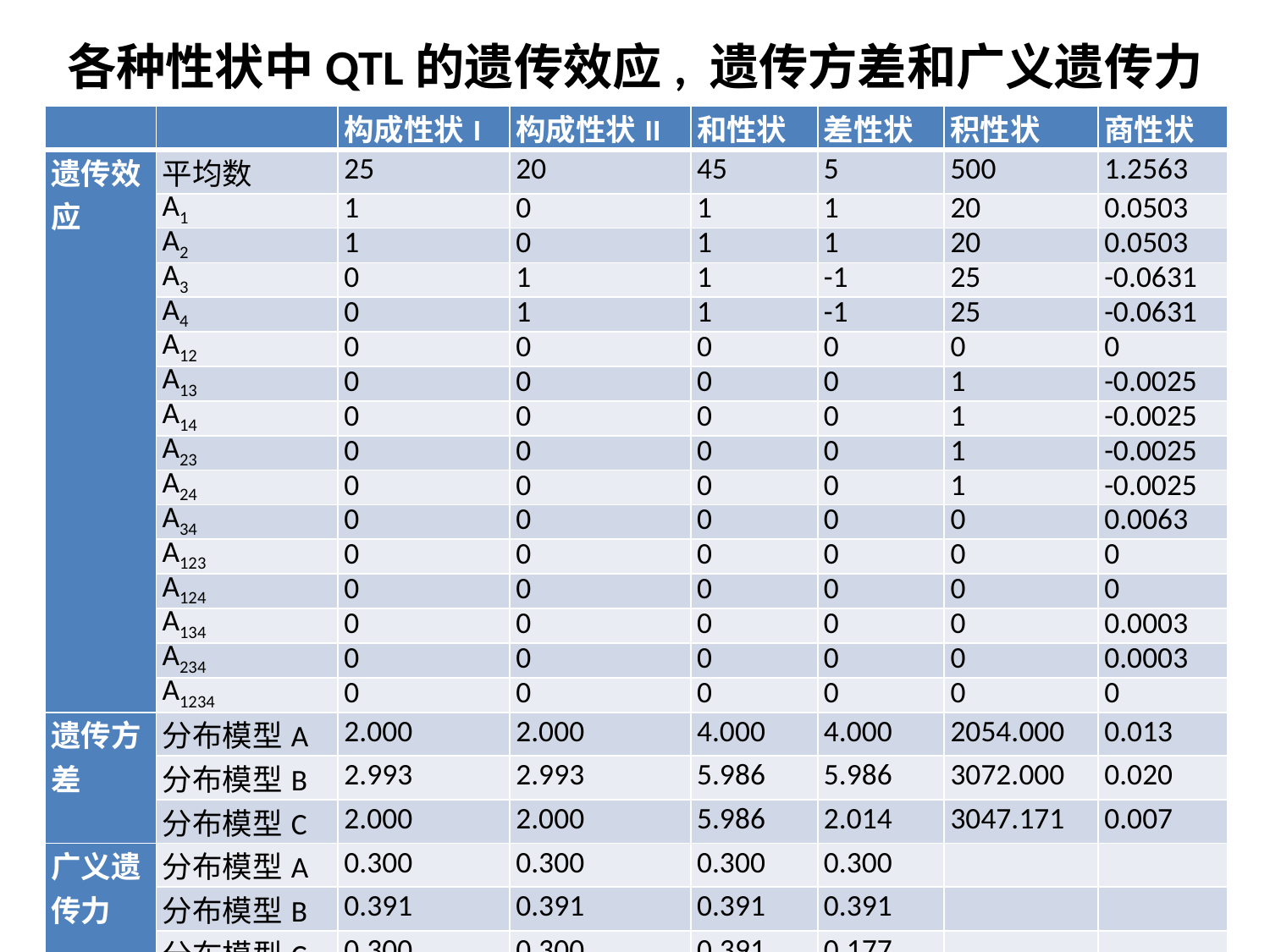

# 各种性状中QTL的遗传效应, 遗传方差和广义遗传力
|  |  | 构成性状I | 构成性状II | 和性状 | 差性状 | 积性状 | 商性状 |
| --- | --- | --- | --- | --- | --- | --- | --- |
| 遗传效应 | 平均数 | 25 | 20 | 45 | 5 | 500 | 1.2563 |
|  | A1 | 1 | 0 | 1 | 1 | 20 | 0.0503 |
|  | A2 | 1 | 0 | 1 | 1 | 20 | 0.0503 |
|  | A3 | 0 | 1 | 1 | -1 | 25 | -0.0631 |
|  | A4 | 0 | 1 | 1 | -1 | 25 | -0.0631 |
|  | A12 | 0 | 0 | 0 | 0 | 0 | 0 |
|  | A13 | 0 | 0 | 0 | 0 | 1 | -0.0025 |
|  | A14 | 0 | 0 | 0 | 0 | 1 | -0.0025 |
|  | A23 | 0 | 0 | 0 | 0 | 1 | -0.0025 |
|  | A24 | 0 | 0 | 0 | 0 | 1 | -0.0025 |
|  | A34 | 0 | 0 | 0 | 0 | 0 | 0.0063 |
|  | A123 | 0 | 0 | 0 | 0 | 0 | 0 |
|  | A124 | 0 | 0 | 0 | 0 | 0 | 0 |
|  | A134 | 0 | 0 | 0 | 0 | 0 | 0.0003 |
|  | A234 | 0 | 0 | 0 | 0 | 0 | 0.0003 |
|  | A1234 | 0 | 0 | 0 | 0 | 0 | 0 |
| 遗传方差 | 分布模型A | 2.000 | 2.000 | 4.000 | 4.000 | 2054.000 | 0.013 |
|  | 分布模型B | 2.993 | 2.993 | 5.986 | 5.986 | 3072.000 | 0.020 |
|  | 分布模型C | 2.000 | 2.000 | 5.986 | 2.014 | 3047.171 | 0.007 |
| 广义遗传力 | 分布模型A | 0.300 | 0.300 | 0.300 | 0.300 |  |  |
|  | 分布模型B | 0.391 | 0.391 | 0.391 | 0.391 |  |  |
|  | 分布模型C | 0.300 | 0.300 | 0.391 | 0.177 |  |  |